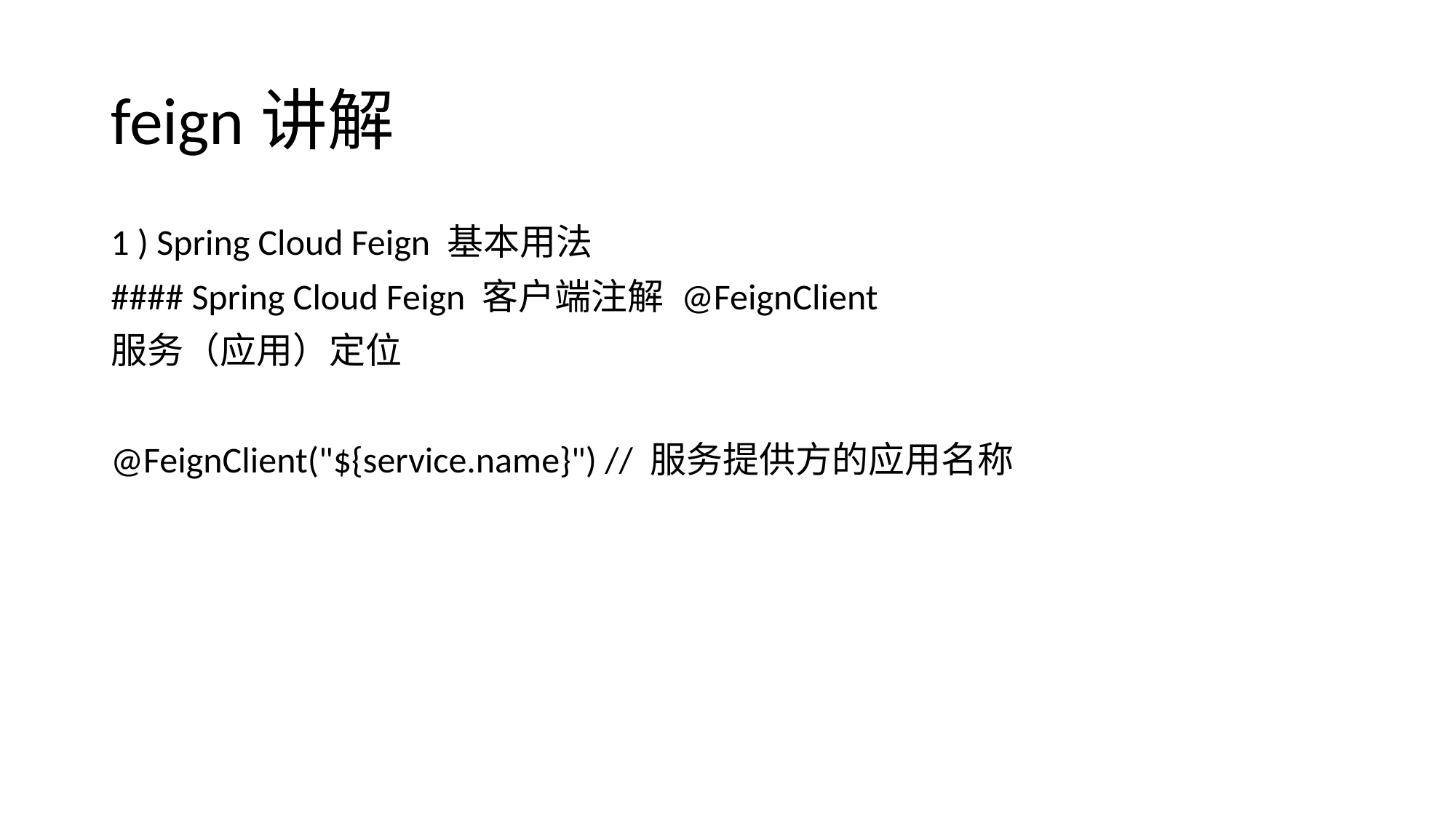

# feign讲解
1 ) Spring Cloud Feign 基本用法
#### Spring Cloud Feign 客户端注解 @FeignClient
服务（应用）定位

@FeignClient("${service.name}") // 服务提供方的应用名称